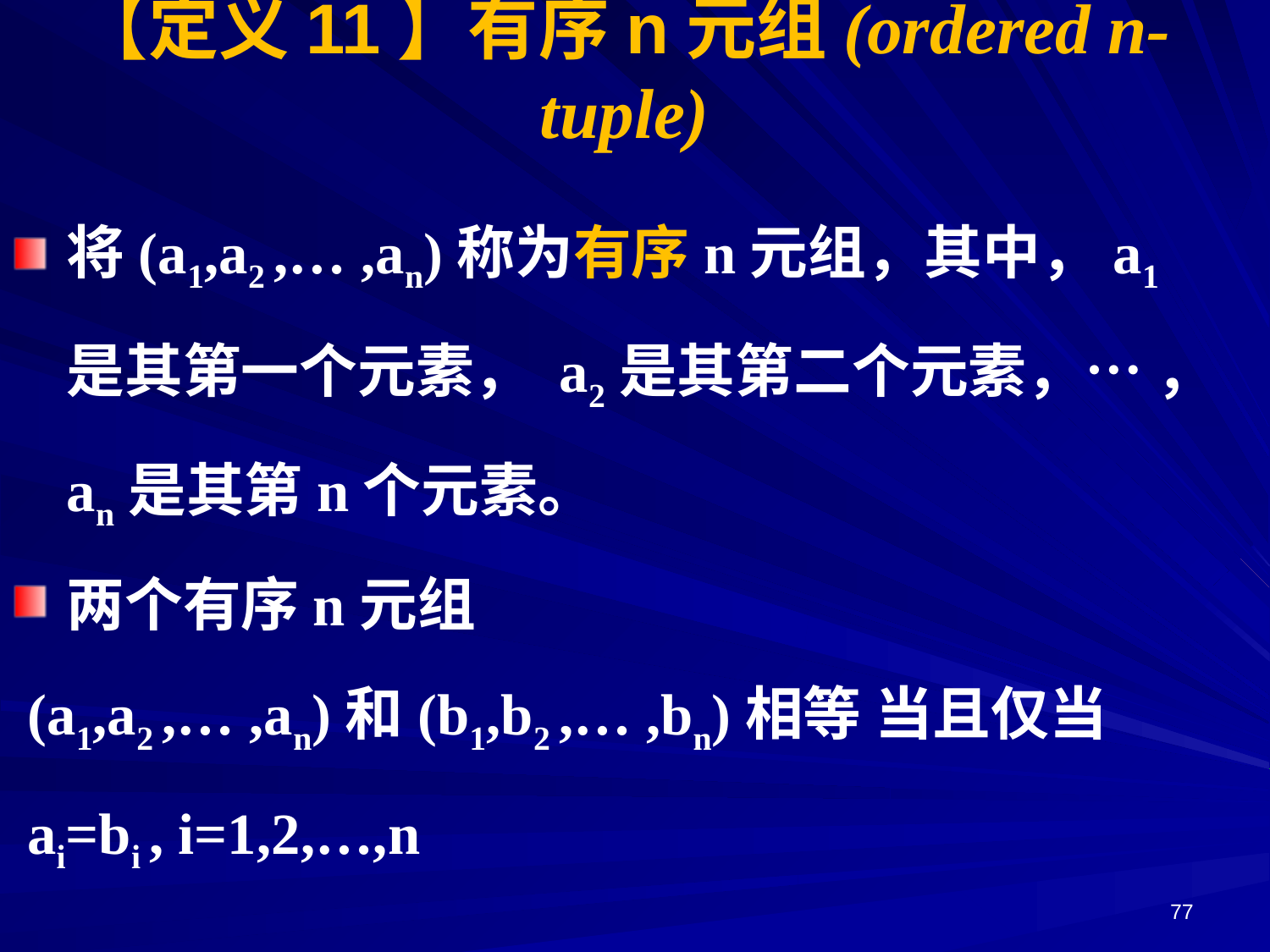

【定义11】有序n元组(ordered n-tuple)
将(a1,a2 ,… ,an)称为有序n元组，其中，a1是其第一个元素， a2是其第二个元素，… ，an是其第n个元素。
两个有序n元组
 (a1,a2 ,… ,an)和(b1,b2 ,… ,bn)相等 当且仅当
 ai=bi , i=1,2,…,n
77